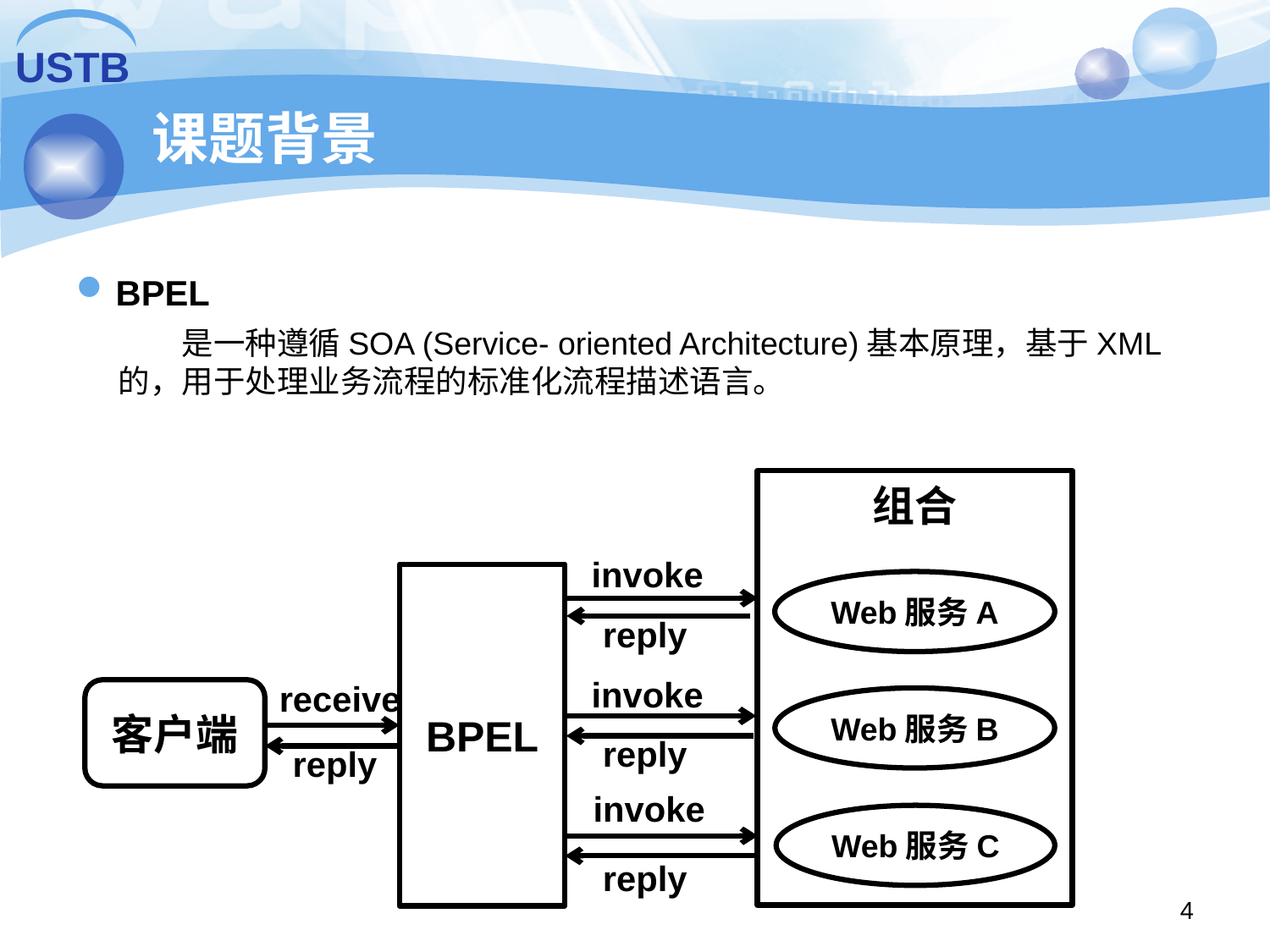

USTB
# 课题背景

BPEL
是一种遵循SOA (Service- oriented Architecture)基本原理，基于XML的，用于处理业务流程的标准化流程描述语言。

组合
invoke
BPEL
reply
invoke
receive
客户端
reply
reply
invoke
reply
Web服务A
Web服务B
Web服务C
4